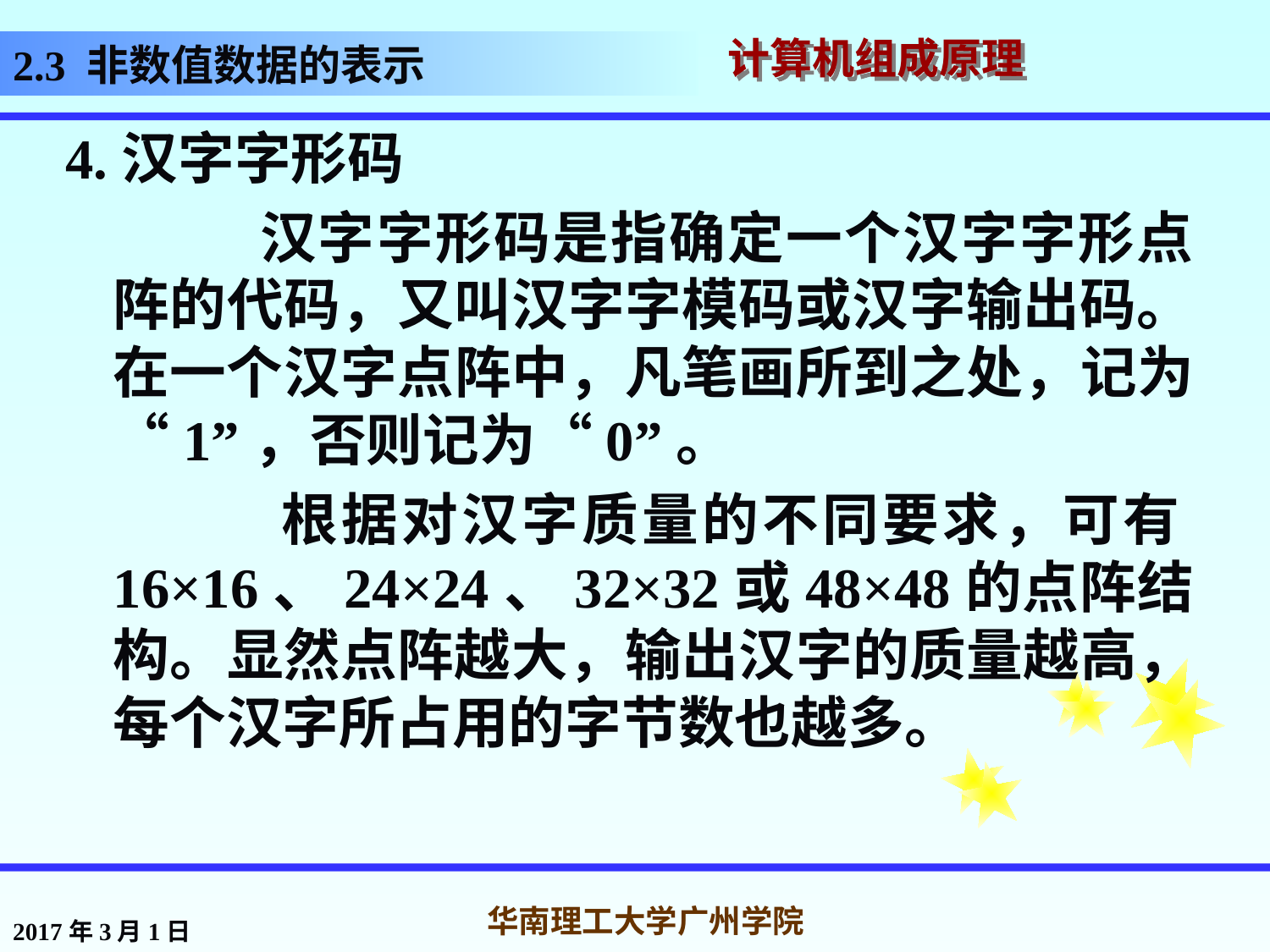

2.3 非数值数据的表示
4.汉字字形码
            汉字字形码是指确定一个汉字字形点阵的代码，又叫汉字字模码或汉字输出码。在一个汉字点阵中，凡笔画所到之处，记为“1”，否则记为“0”。
            根据对汉字质量的不同要求，可有16×16、24×24、32×32或48×48的点阵结构。显然点阵越大，输出汉字的质量越高，每个汉字所占用的字节数也越多。
2017年3月1日
华南理工大学广州学院